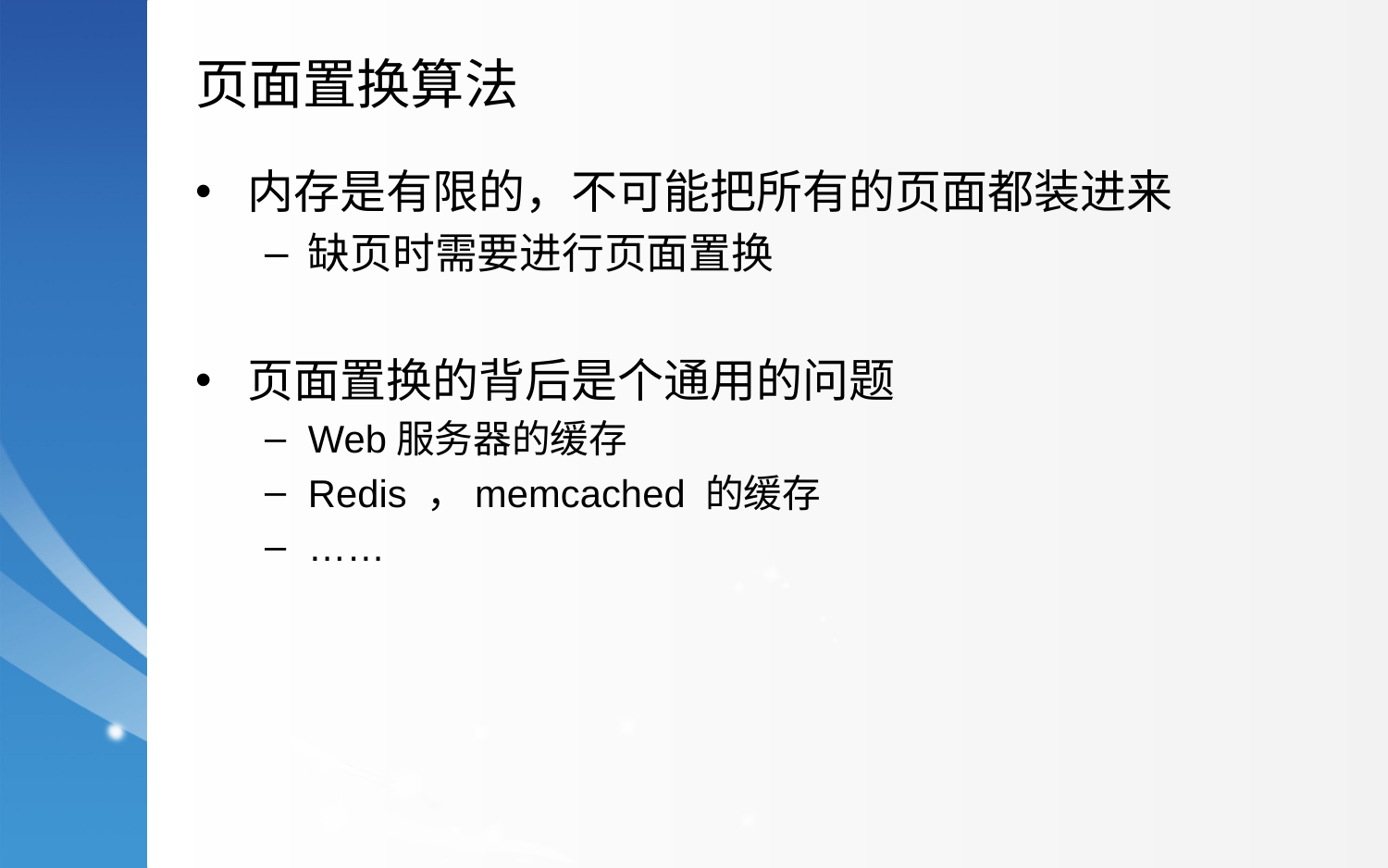

页面置换算法
内存是有限的，不可能把所有的页面都装进来
缺页时需要进行页面置换

页面置换的背后是个通用的问题
Web服务器的缓存
Redis ，memcached 的缓存
……